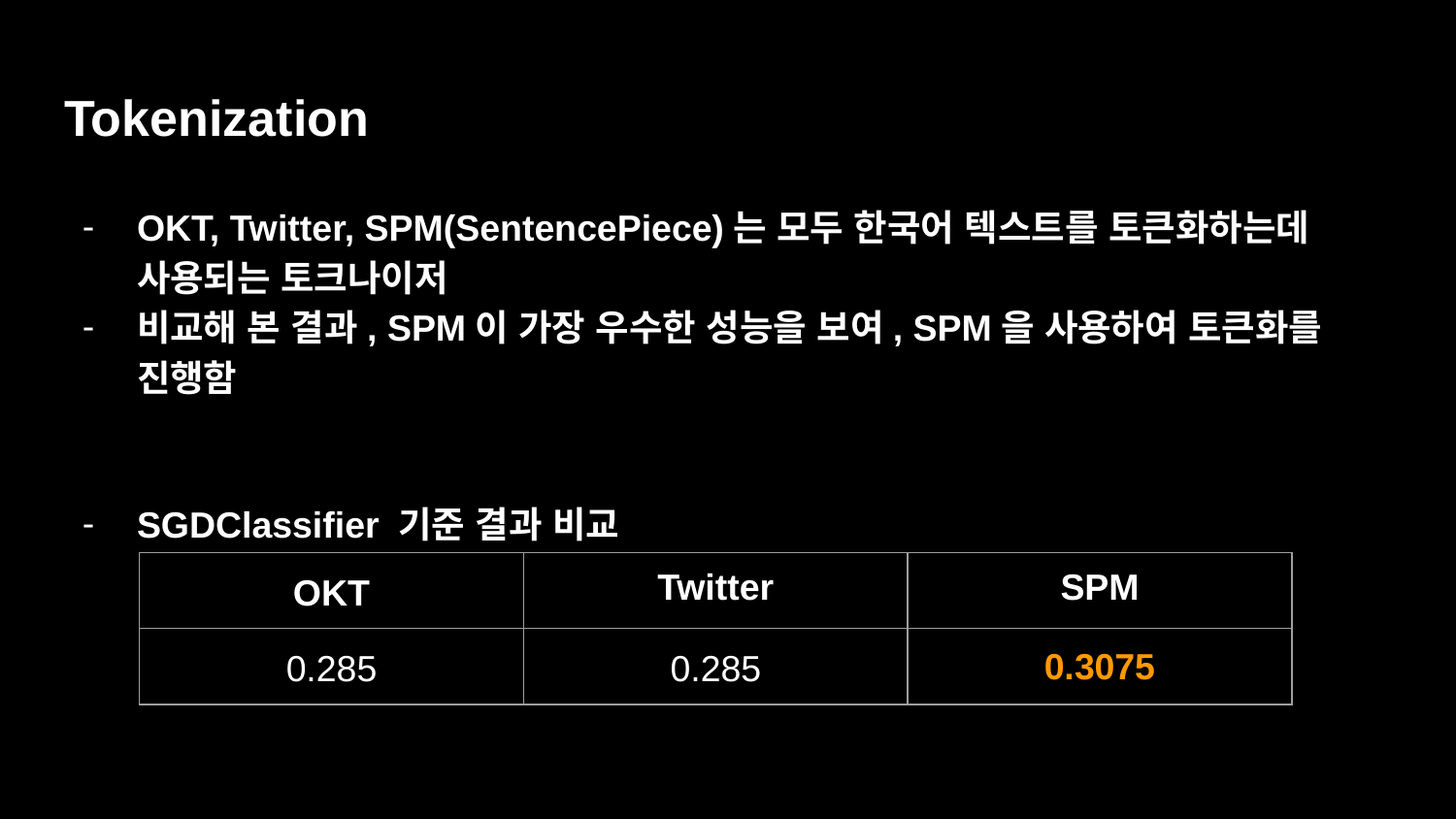

# Tokenization
OKT, Twitter, SPM(SentencePiece)는 모두 한국어 텍스트를 토큰화하는데 사용되는 토크나이저
비교해 본 결과, SPM이 가장 우수한 성능을 보여, SPM을 사용하여 토큰화를 진행함

SGDClassifier 기준 결과 비교
| OKT | Twitter | SPM |
| --- | --- | --- |
| 0.285 | 0.285 | 0.3075 |